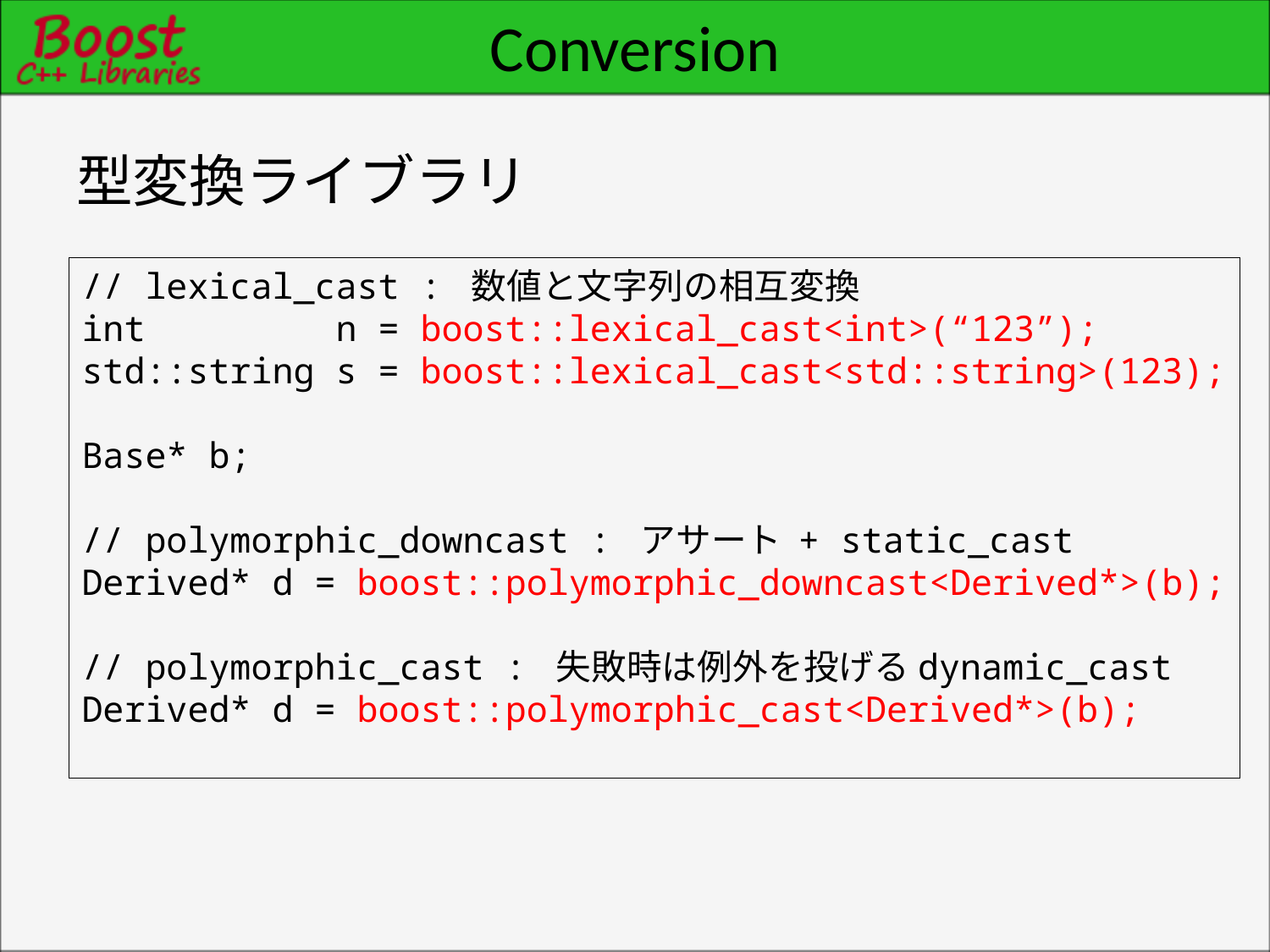

# Conversion
型変換ライブラリ
// lexical_cast : 数値と文字列の相互変換
int         n = boost::lexical_cast<int>(“123”);
std::string s = boost::lexical_cast<std::string>(123);

Base* b;

// polymorphic_downcast : アサート + static_cast
Derived* d = boost::polymorphic_downcast<Derived*>(b);

// polymorphic_cast : 失敗時は例外を投げるdynamic_cast
Derived* d = boost::polymorphic_cast<Derived*>(b);